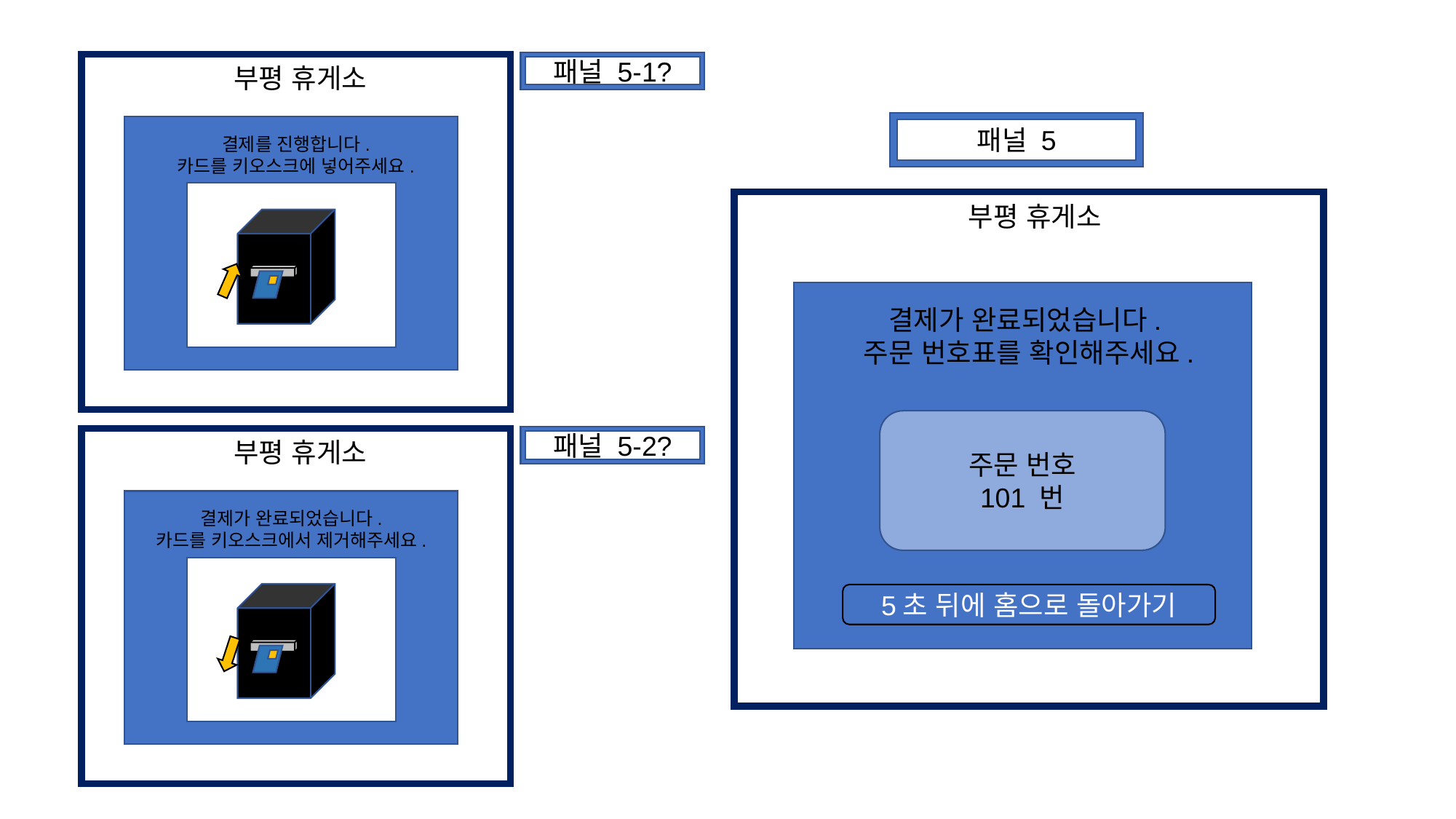

패널 5-1?

부평 휴게소

결제를 진행합니다.
카드를 키오스크에 넣어주세요.

패널 5-2?

부평 휴게소

결제가 완료되었습니다.
카드를 키오스크에서 제거해주세요.

패널 5

부평 휴게소

결제가 완료되었습니다.
주문 번호표를 확인해주세요.
주문 번호
101 번
5초 뒤에 홈으로 돌아가기